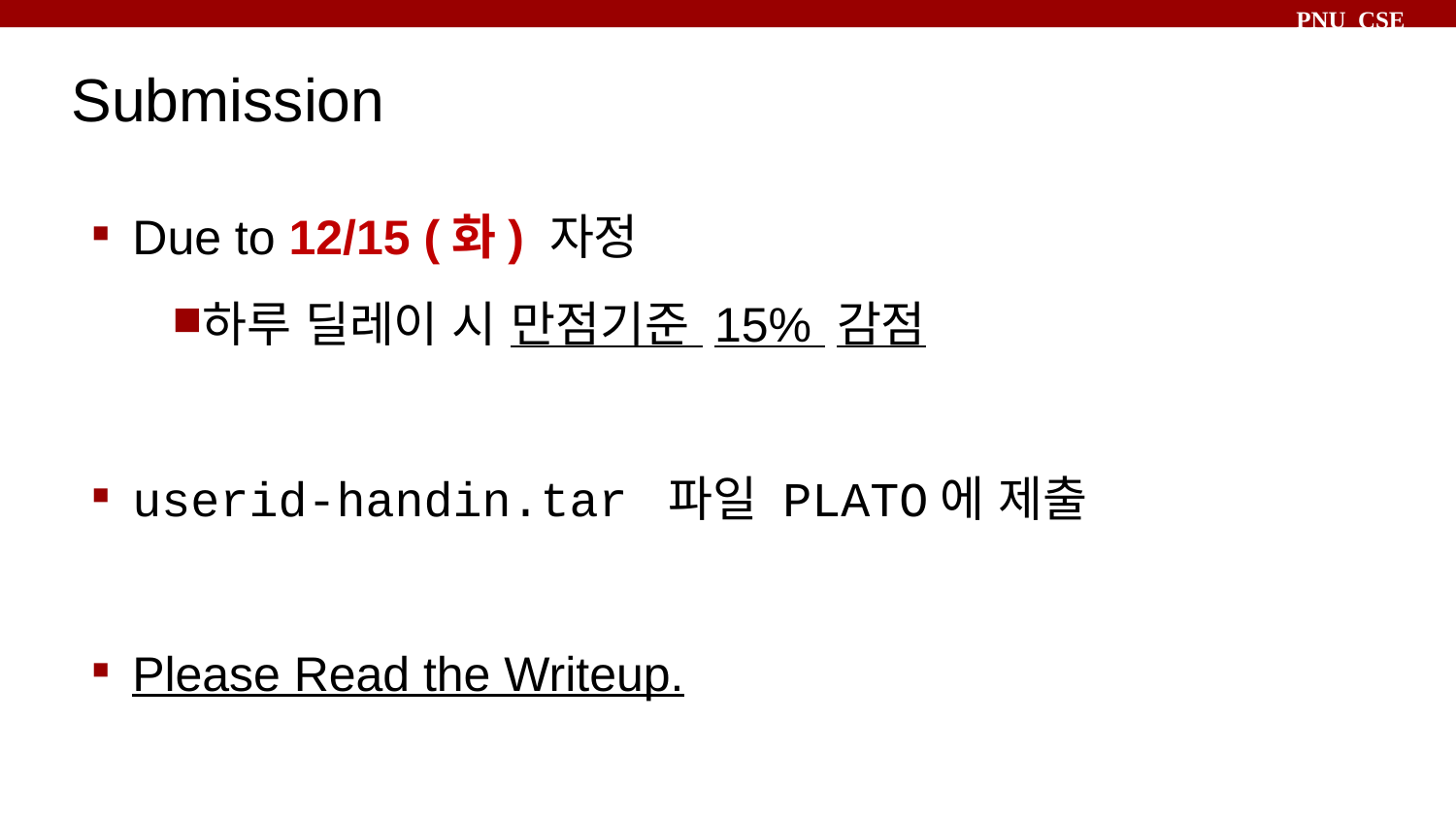

# Submission
Due to 12/15 (화) 자정
하루 딜레이 시 만점기준 15% 감점

userid-handin.tar 파일 PLATO에 제출

Please Read the Writeup.